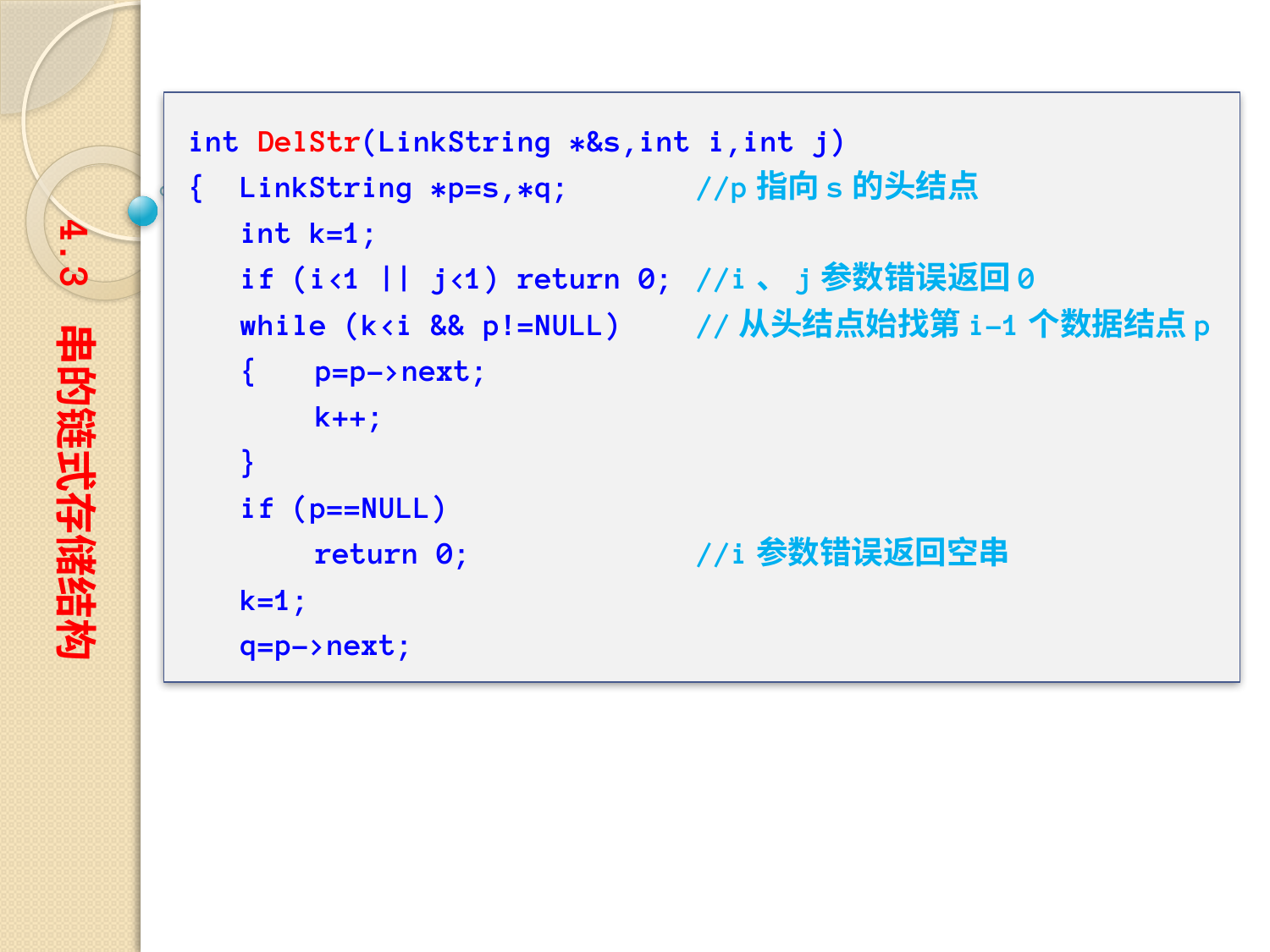

int DelStr(LinkString *&s,int i,int j)
{  LinkString *p=s,*q;	//p指向s的头结点
   int k=1;
   if (i<1 || j<1) return 0;	//i、j参数错误返回0
   while (k<i && p!=NULL) 	//从头结点始找第i-1个数据结点p
   {	p=p->next;
	k++;
   }
   if (p==NULL)
	return 0;		//i参数错误返回空串
   k=1;
   q=p->next;
4.3 串的链式存储结构